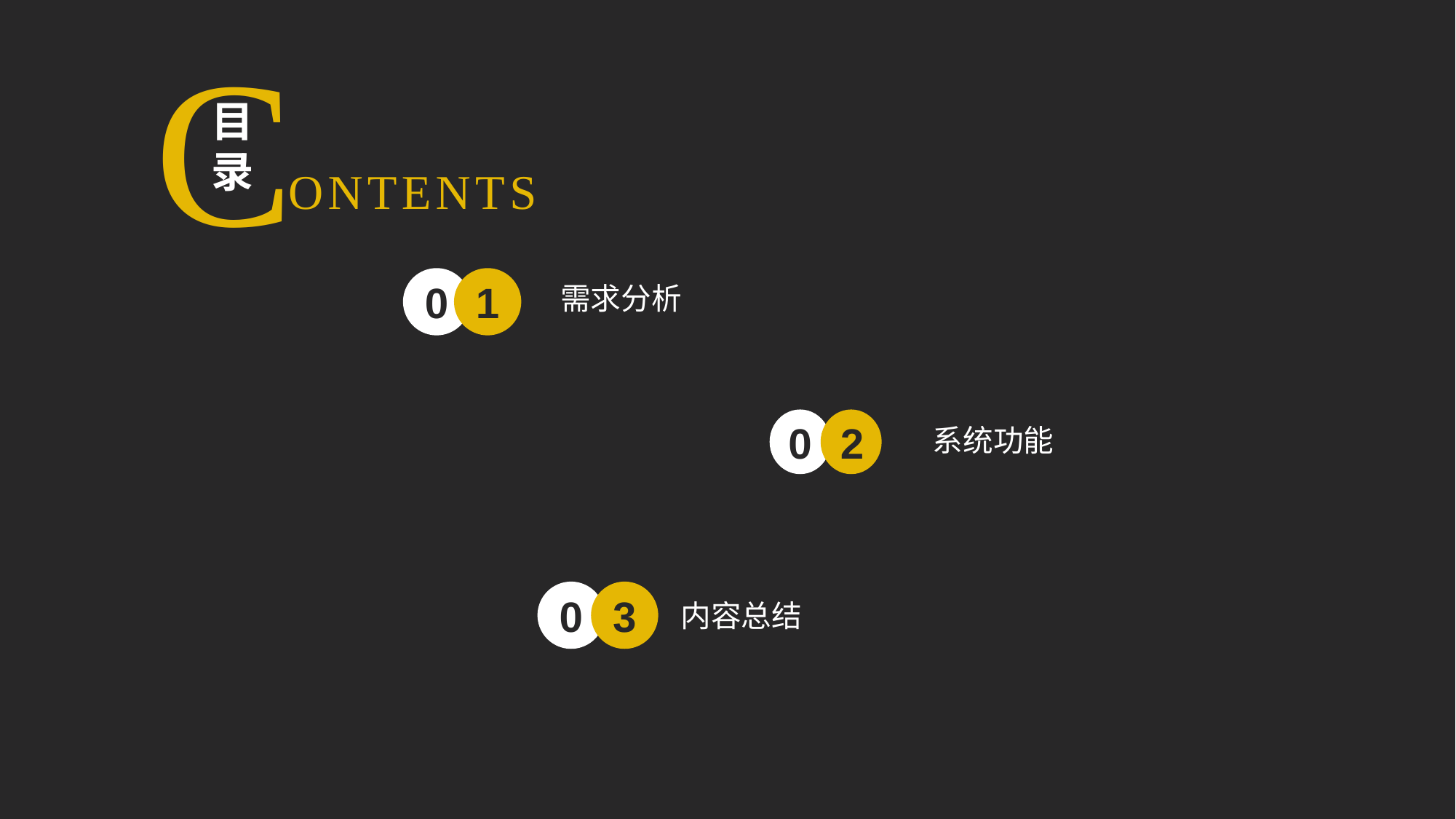

C
目
录
ONTENTS
需求分析
0
1
系统功能
0
2
内容总结
0
3